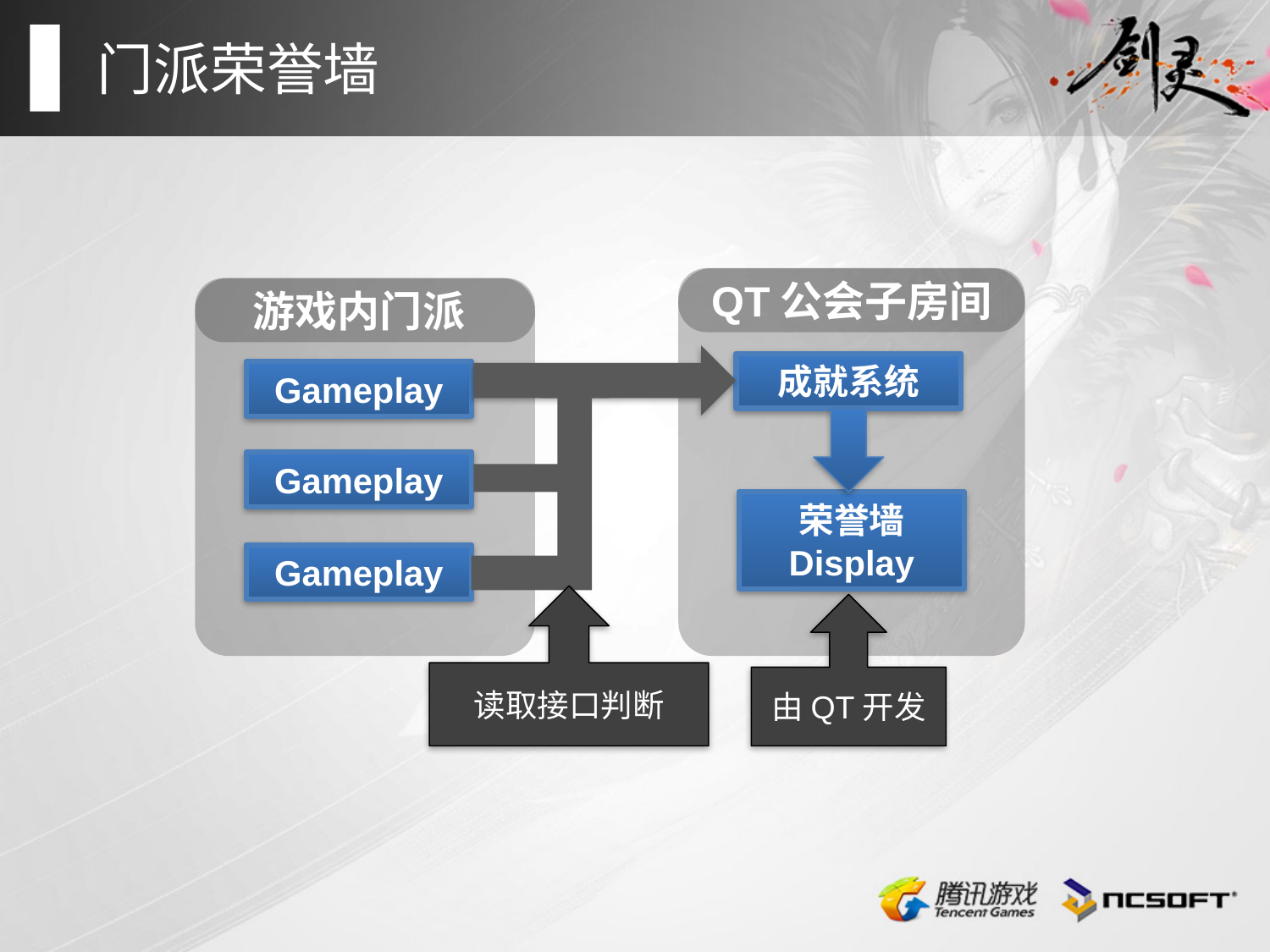

门派荣誉墙

QT公会子房间

游戏内门派

成就系统
Gameplay

Gameplay
荣誉墙
Display
Gameplay
读取接口判断
由QT开发